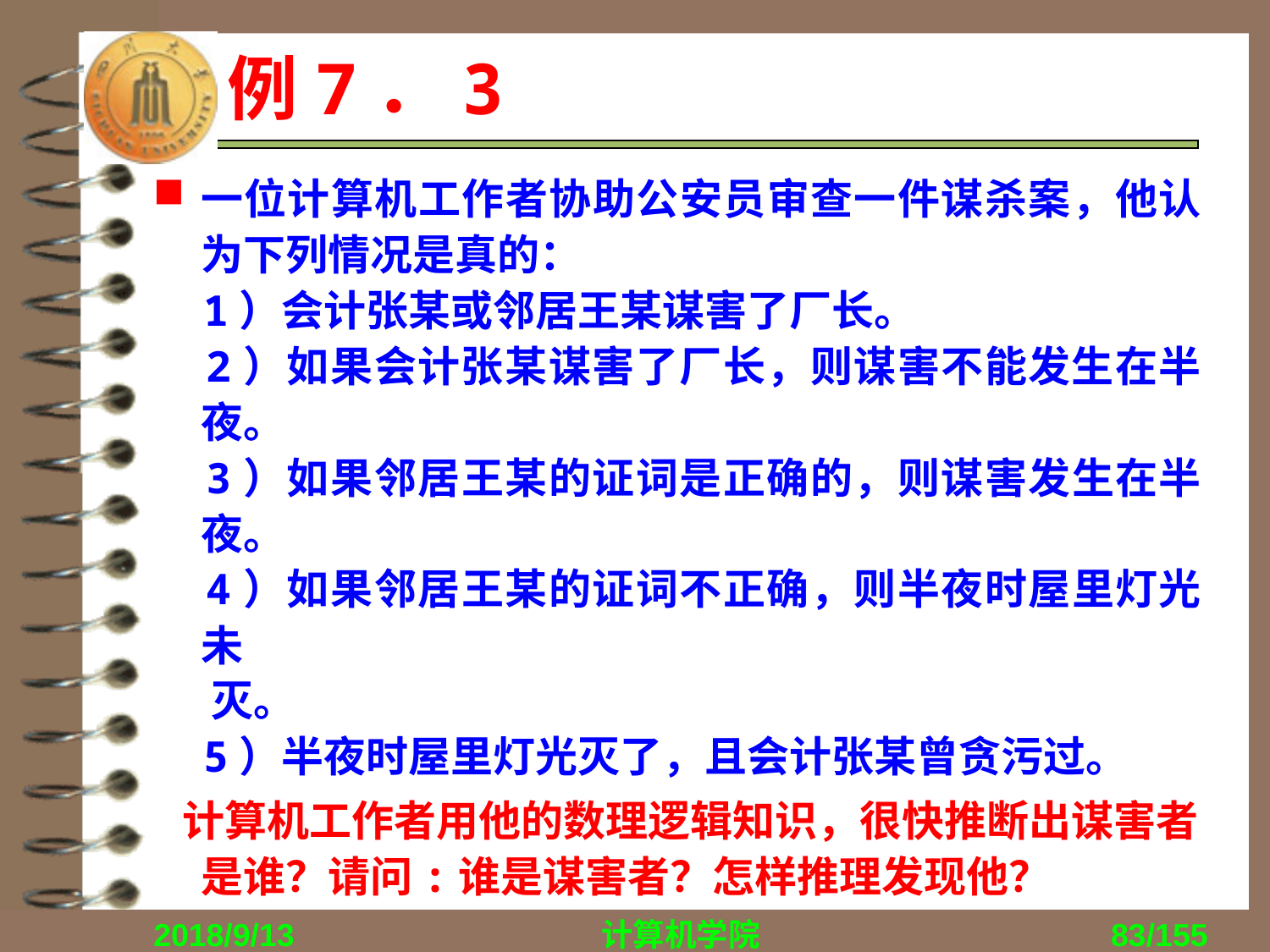

# 例7．3
一位计算机工作者协助公安员审查一件谋杀案，他认为下列情况是真的：
  1）会计张某或邻居王某谋害了厂长。
  2）如果会计张某谋害了厂长，则谋害不能发生在半夜。
  3）如果邻居王某的证词是正确的，则谋害发生在半夜。
  4）如果邻居王某的证词不正确，则半夜时屋里灯光未
     灭。
  5）半夜时屋里灯光灭了，且会计张某曾贪污过。
  计算机工作者用他的数理逻辑知识，很快推断出谋害者是谁？请问:谁是谋害者？怎样推理发现他？
2018/9/13
计算机学院
83/155